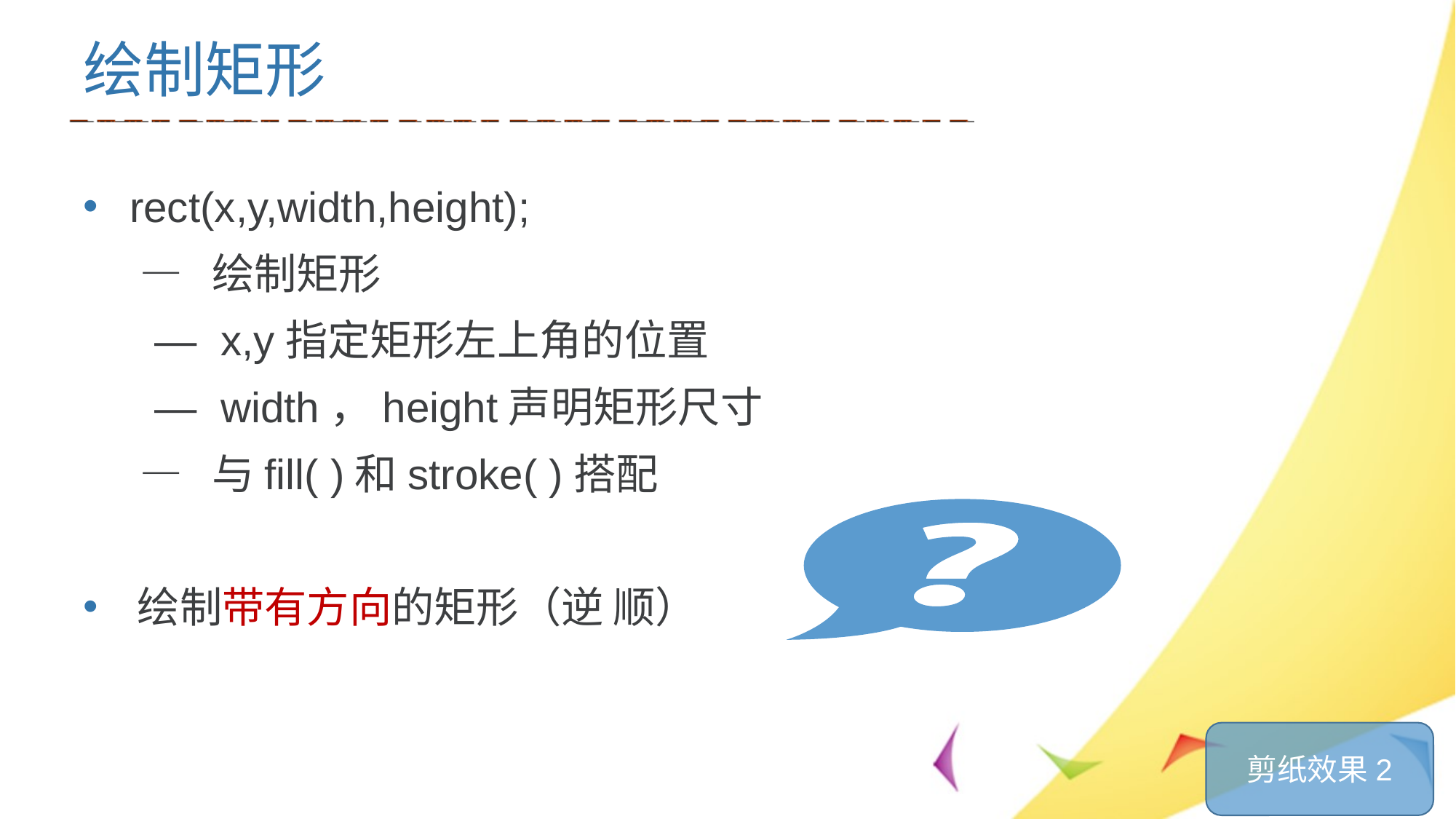

# 绘制矩形
 rect(x,y,width,height);
      —  绘制矩形
      —  x,y指定矩形左上角的位置
      —  width，height声明矩形尺寸
      —  与fill( )和stroke( )搭配

 绘制带有方向的矩形（逆 顺）

剪纸效果2